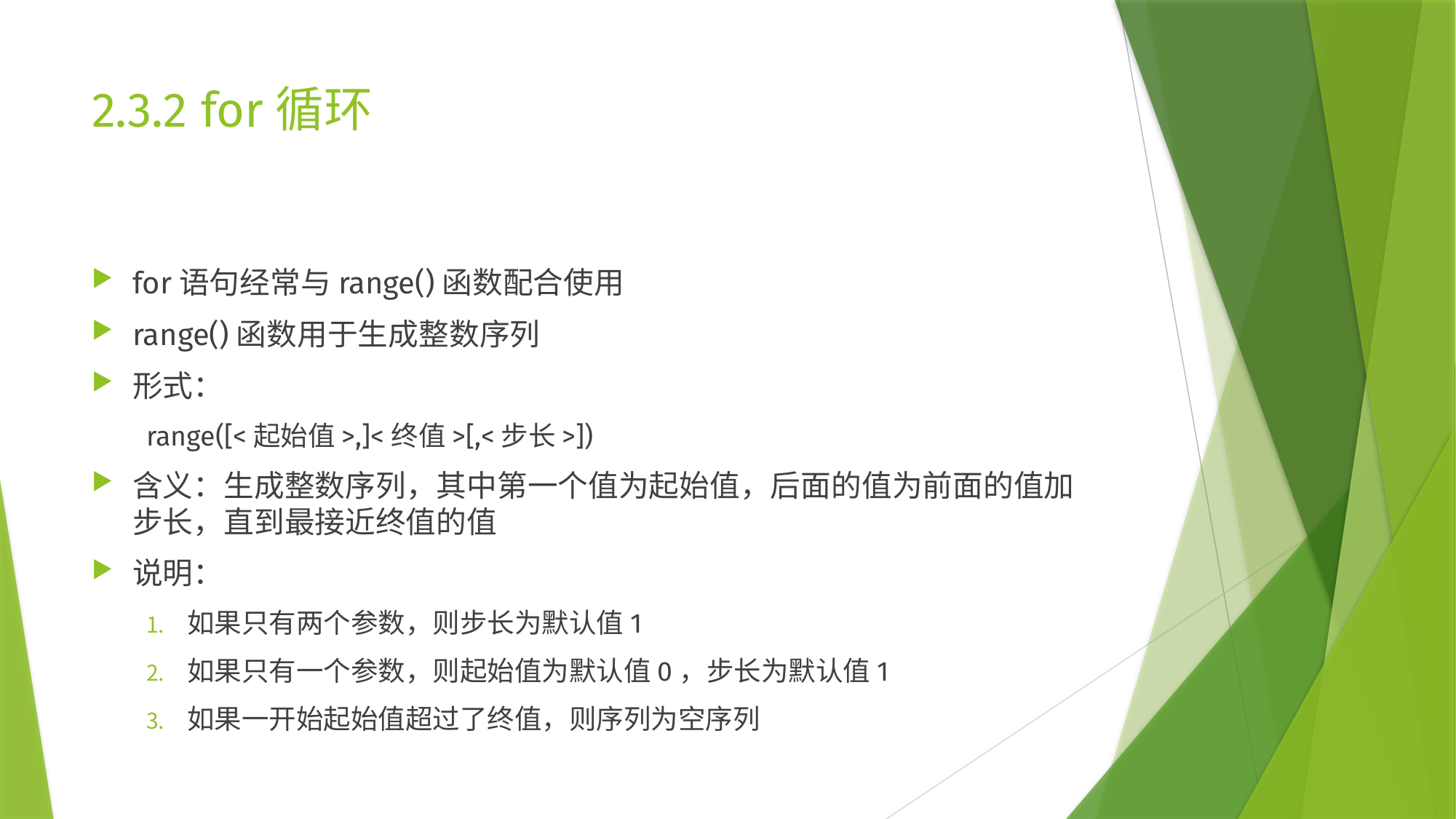

# 2.3.2	for循环
for语句经常与range()函数配合使用
range()函数用于生成整数序列
形式：
range([<起始值>,]<终值>[,<步长>])
含义：生成整数序列，其中第一个值为起始值，后面的值为前面的值加步长，直到最接近终值的值
说明：
如果只有两个参数，则步长为默认值1
如果只有一个参数，则起始值为默认值0，步长为默认值1
如果一开始起始值超过了终值，则序列为空序列